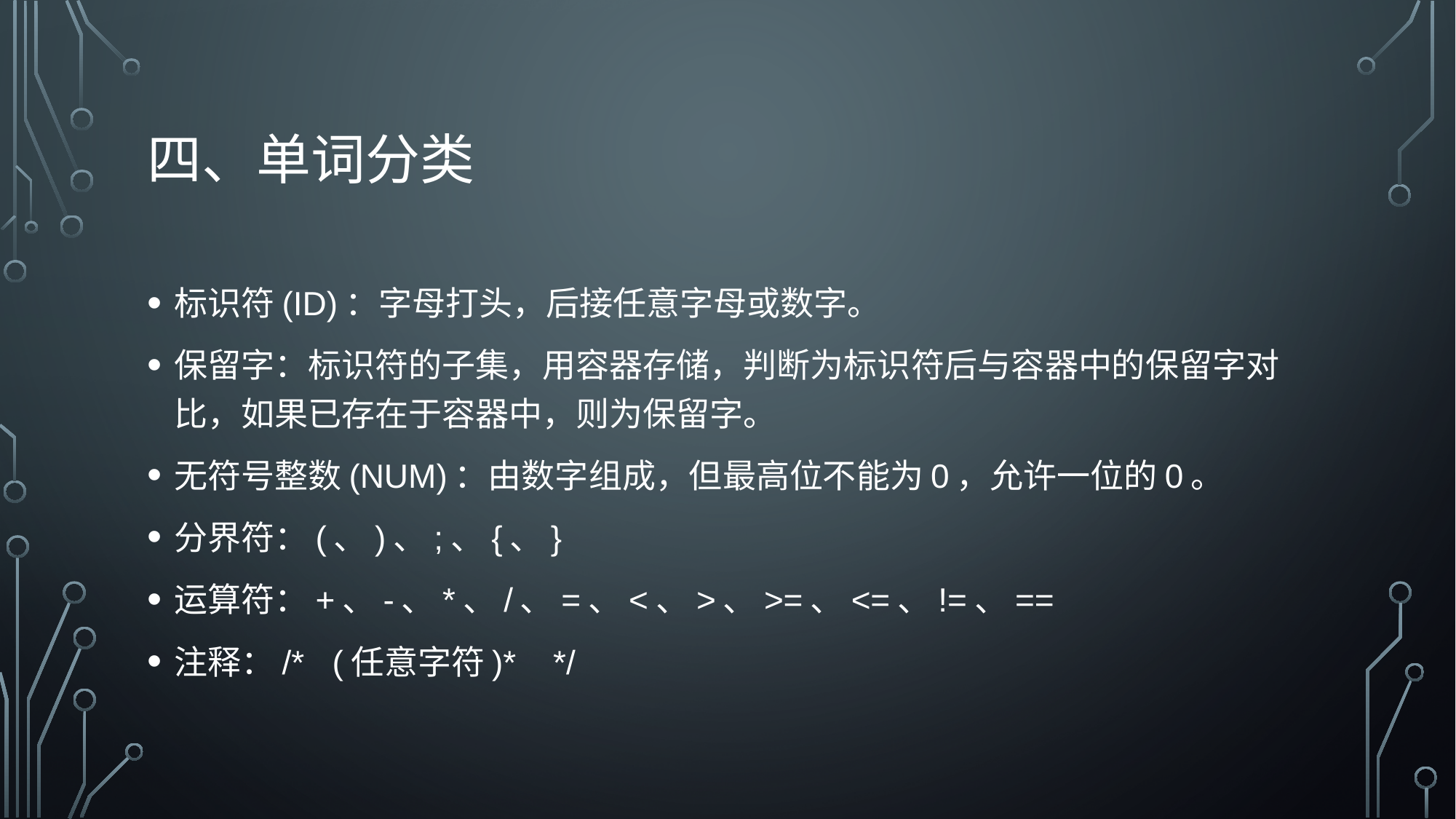

# 四、单词分类
标识符(ID)：字母打头，后接任意字母或数字。
保留字：标识符的子集，用容器存储，判断为标识符后与容器中的保留字对比，如果已存在于容器中，则为保留字。
无符号整数(NUM)：由数字组成，但最高位不能为0，允许一位的0。
分界符：(、)、;、{、}
运算符：+、-、*、/、=、<、>、>=、<=、!=、==
注释：/*   (任意字符)*    */